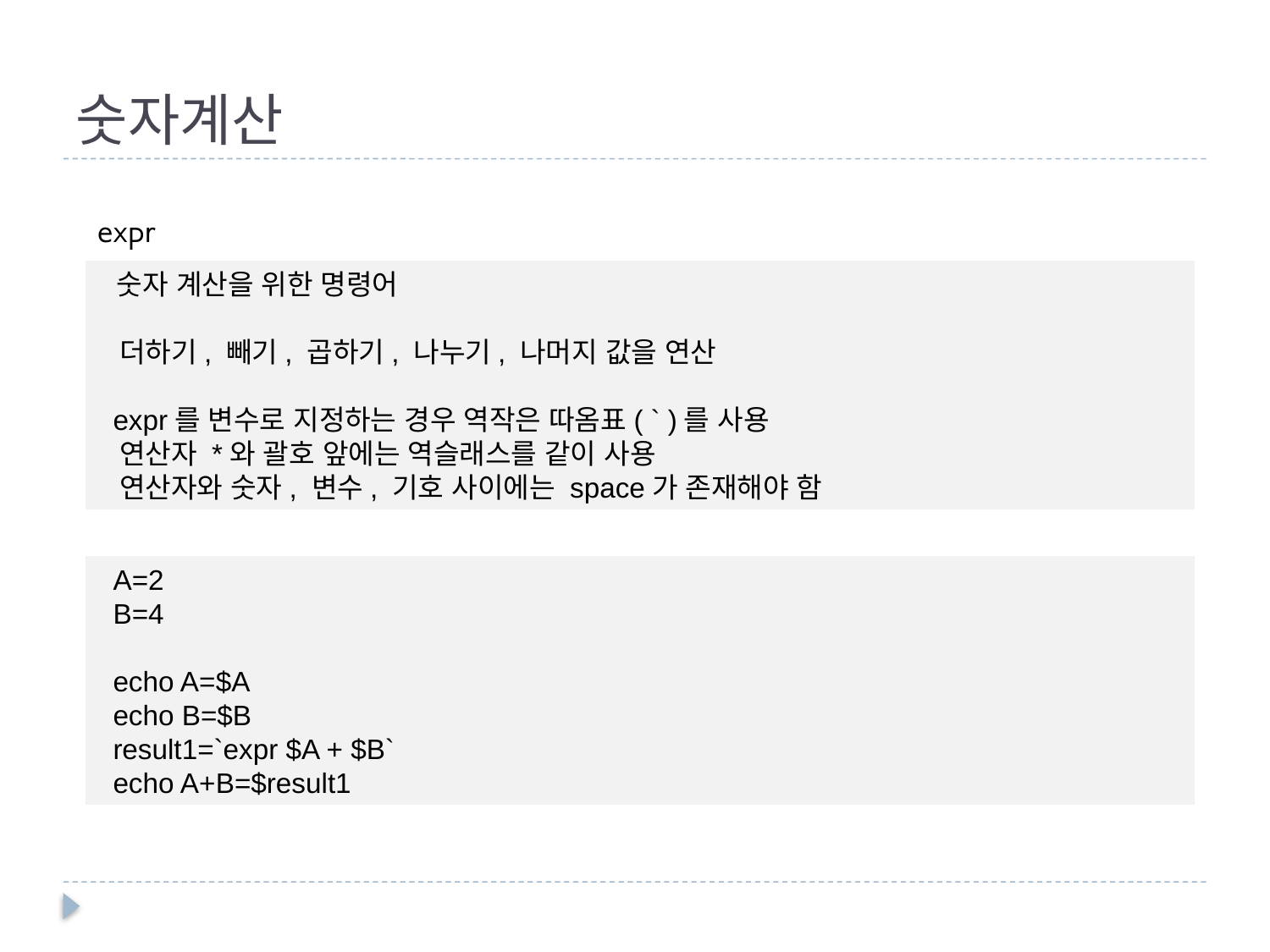

# 숫자계산
expr
  숫자 계산을 위한 명령어

  더하기, 빼기, 곱하기, 나누기, 나머지 값을 연산

  expr를 변수로 지정하는 경우 역작은 따옴표( ` )를 사용
  연산자 *와 괄호 앞에는 역슬래스를 같이 사용
  연산자와 숫자, 변수, 기호 사이에는 space가 존재해야 함
  A=2
  B=4

  echo A=$A
  echo B=$B
  result1=`expr $A + $B`
  echo A+B=$result1